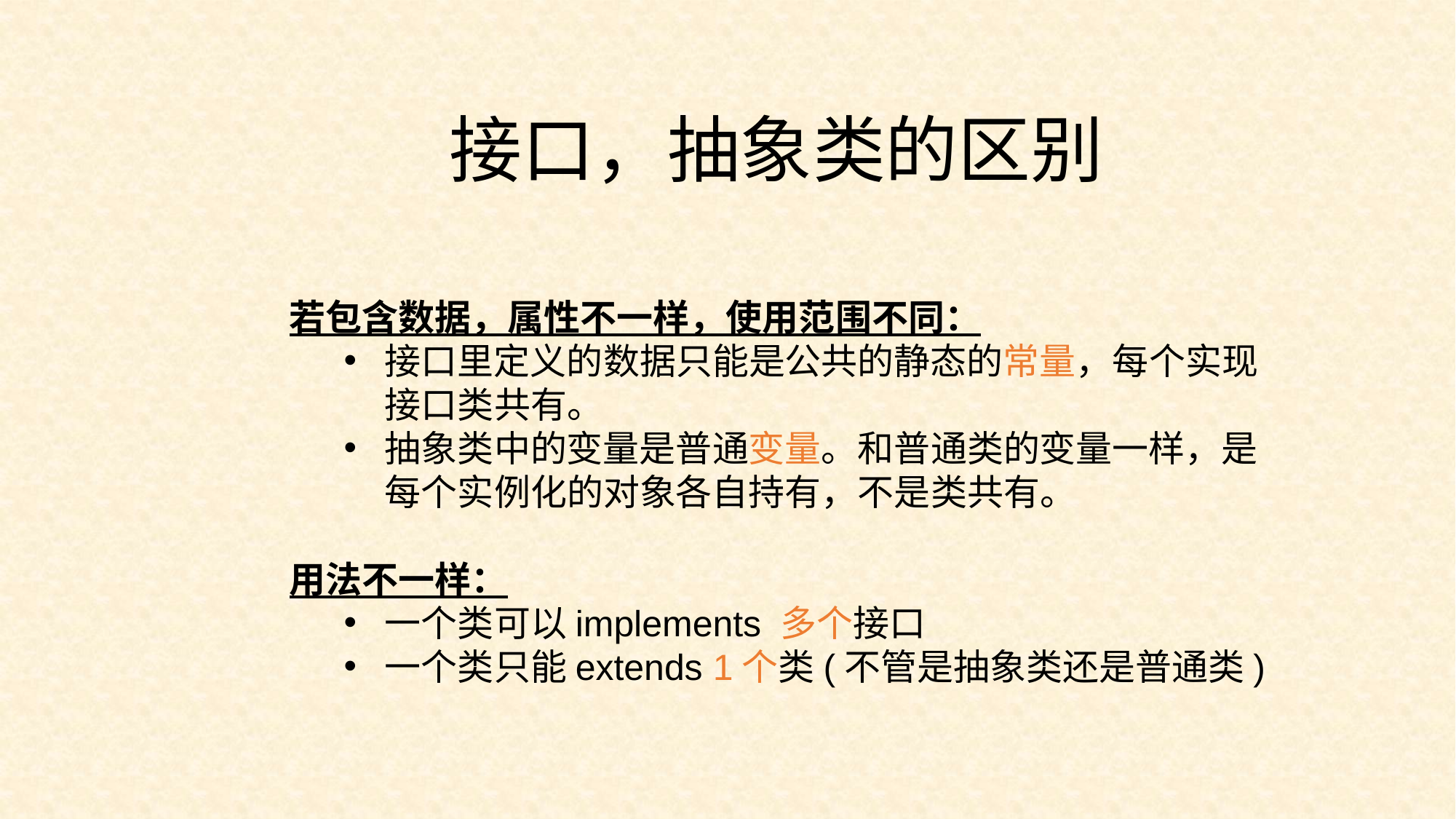

接口，抽象类的区别
若包含数据，属性不一样，使用范围不同：
接口里定义的数据只能是公共的静态的常量，每个实现接口类共有。
抽象类中的变量是普通变量。和普通类的变量一样，是每个实例化的对象各自持有，不是类共有。

用法不一样：
一个类可以implements 多个接口
一个类只能extends 1个类(不管是抽象类还是普通类)